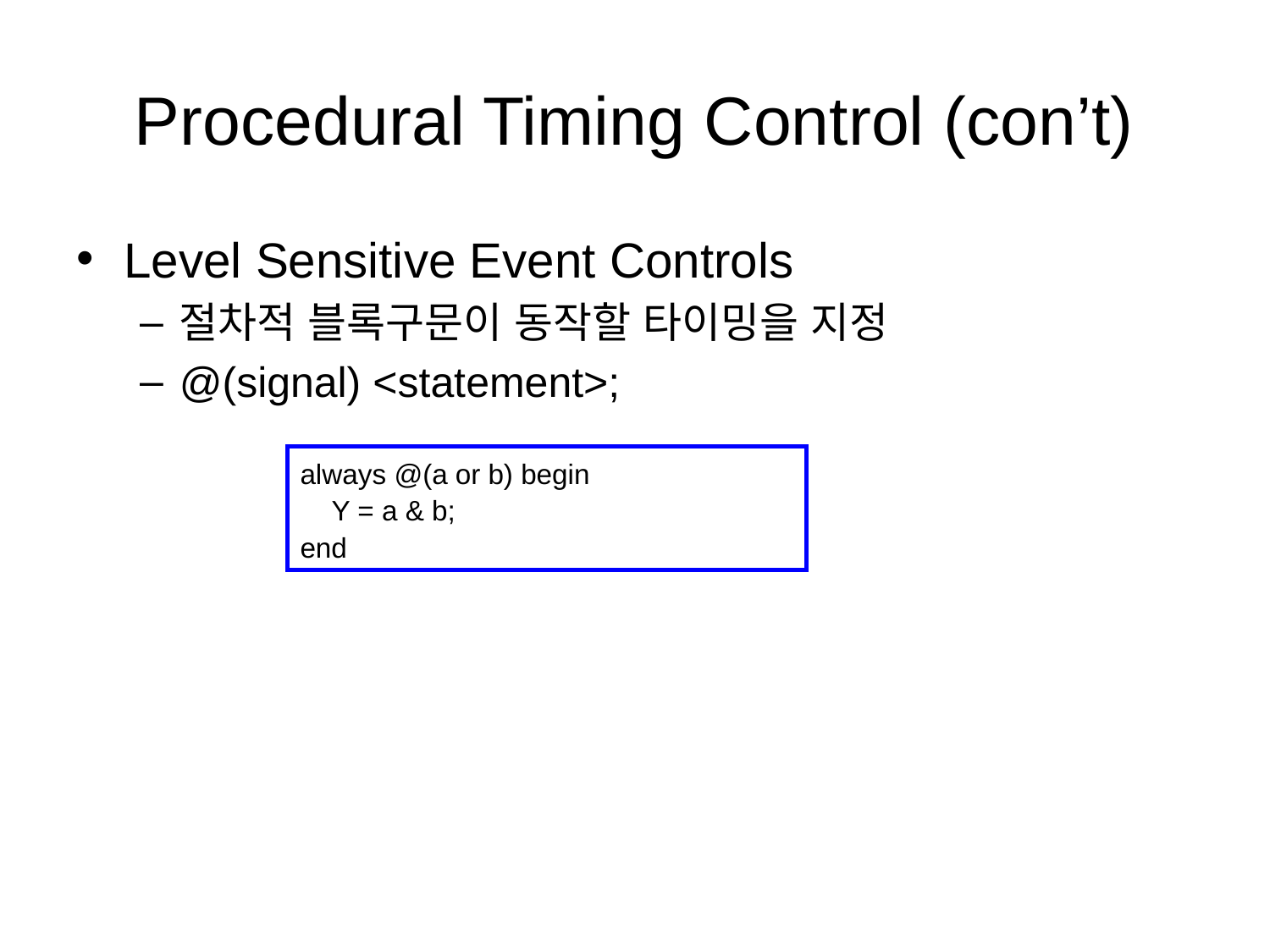

# Procedural Timing Control (con’t)
Level Sensitive Event Controls
절차적 블록구문이 동작할 타이밍을 지정
@(signal) <statement>;
always @(a or b) begin
    Y = a & b;
end